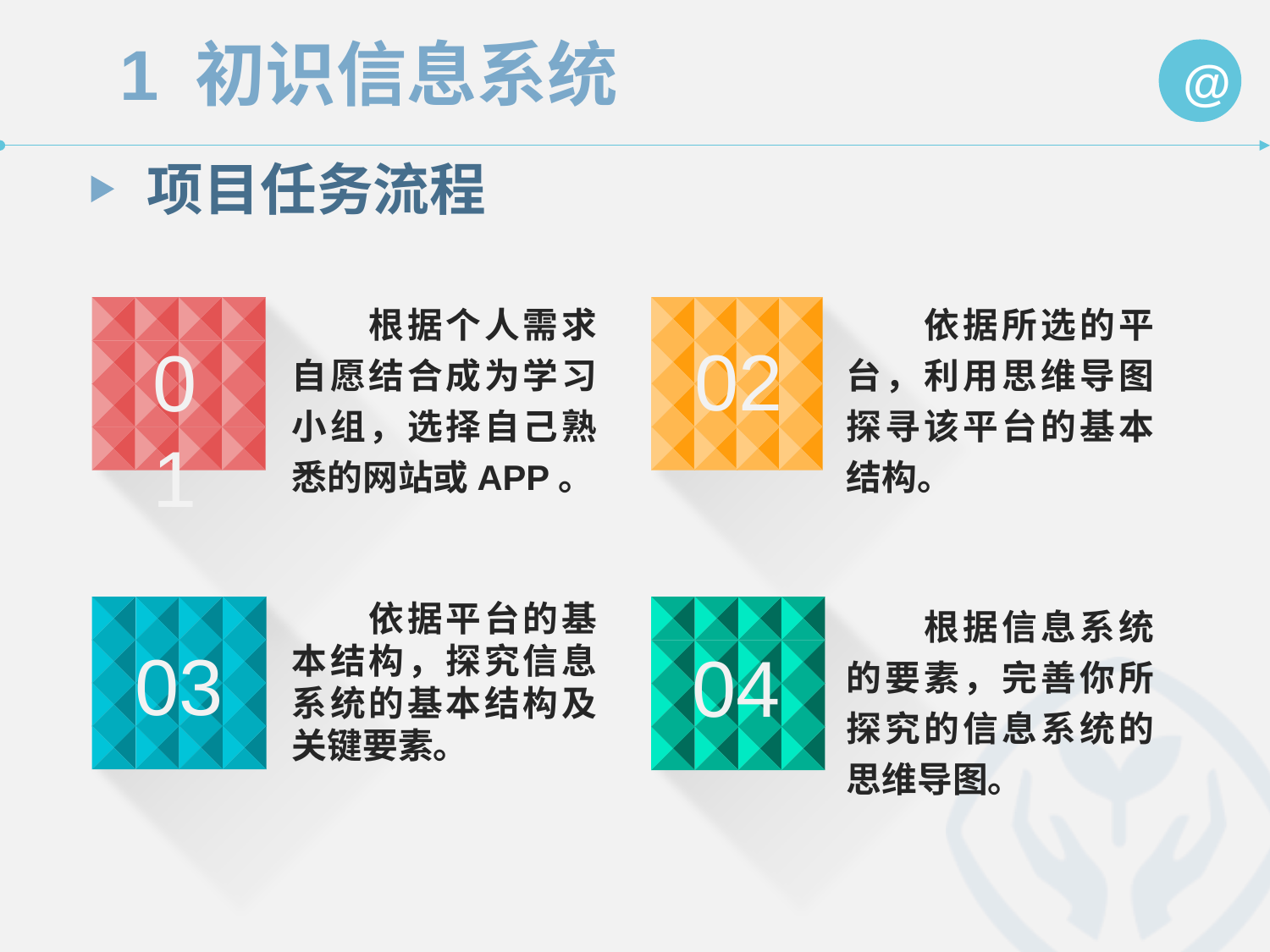

项目任务流程

01

　　根据个人需求自愿结合成为学习小组，选择自己熟悉的网站或APP。

02

　　依据所选的平台，利用思维导图探寻该平台的基本结构。

03

04

　　依据平台的基本结构，探究信息系统的基本结构及关键要素。
　　根据信息系统的要素，完善你所探究的信息系统的思维导图。